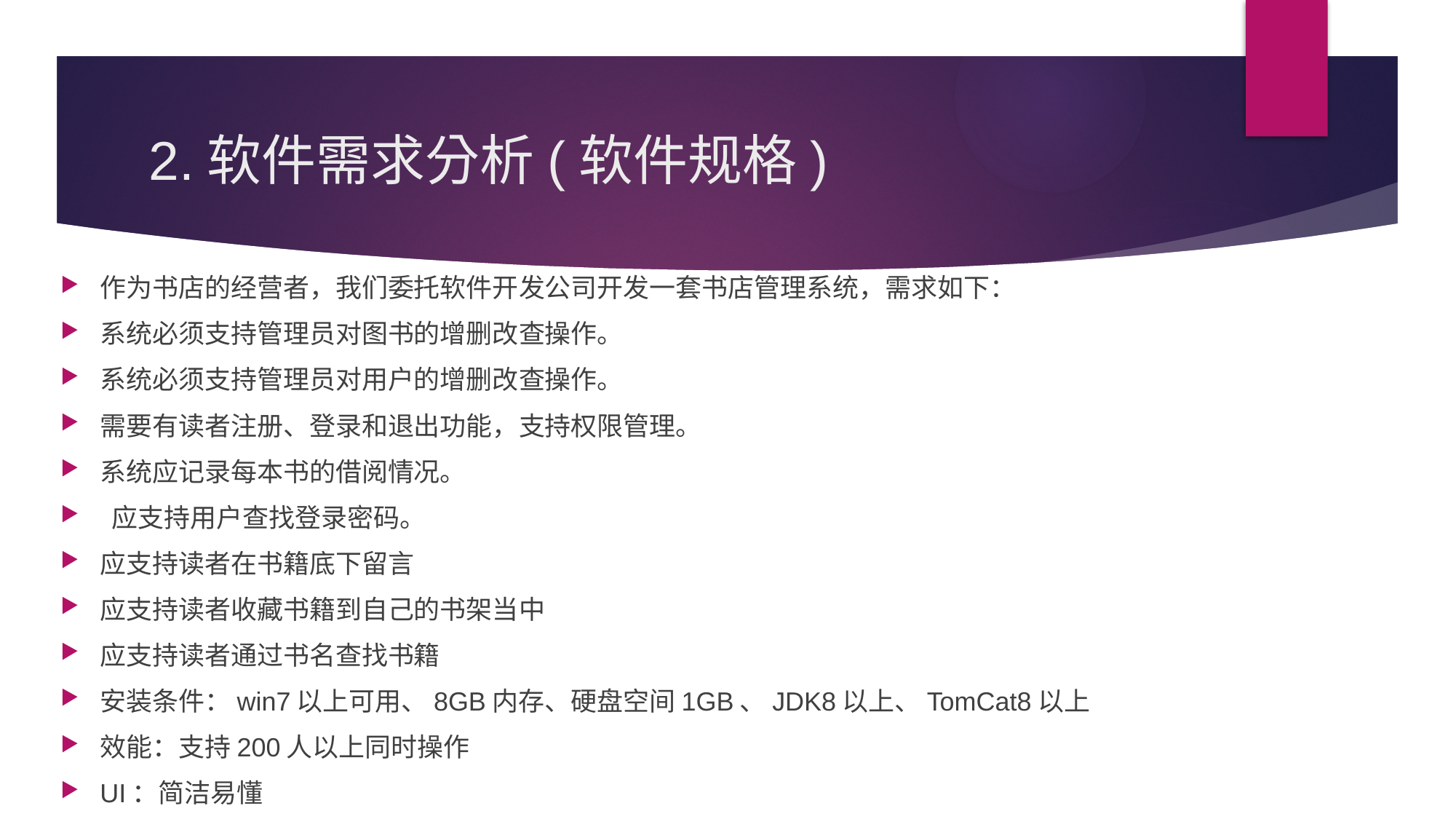

# 2.软件需求分析(软件规格)
作为书店的经营者，我们委托软件开发公司开发一套书店管理系统，需求如下：
系统必须支持管理员对图书的增删改查操作。
系统必须支持管理员对用户的增删改查操作。
需要有读者注册、登录和退出功能，支持权限管理。
系统应记录每本书的借阅情况。
 应支持用户查找登录密码。
应支持读者在书籍底下留言
应支持读者收藏书籍到自己的书架当中
应支持读者通过书名查找书籍
安装条件：win7以上可用、8GB内存、硬盘空间1GB、JDK8以上、TomCat8以上
效能：支持200人以上同时操作
UI：简洁易懂